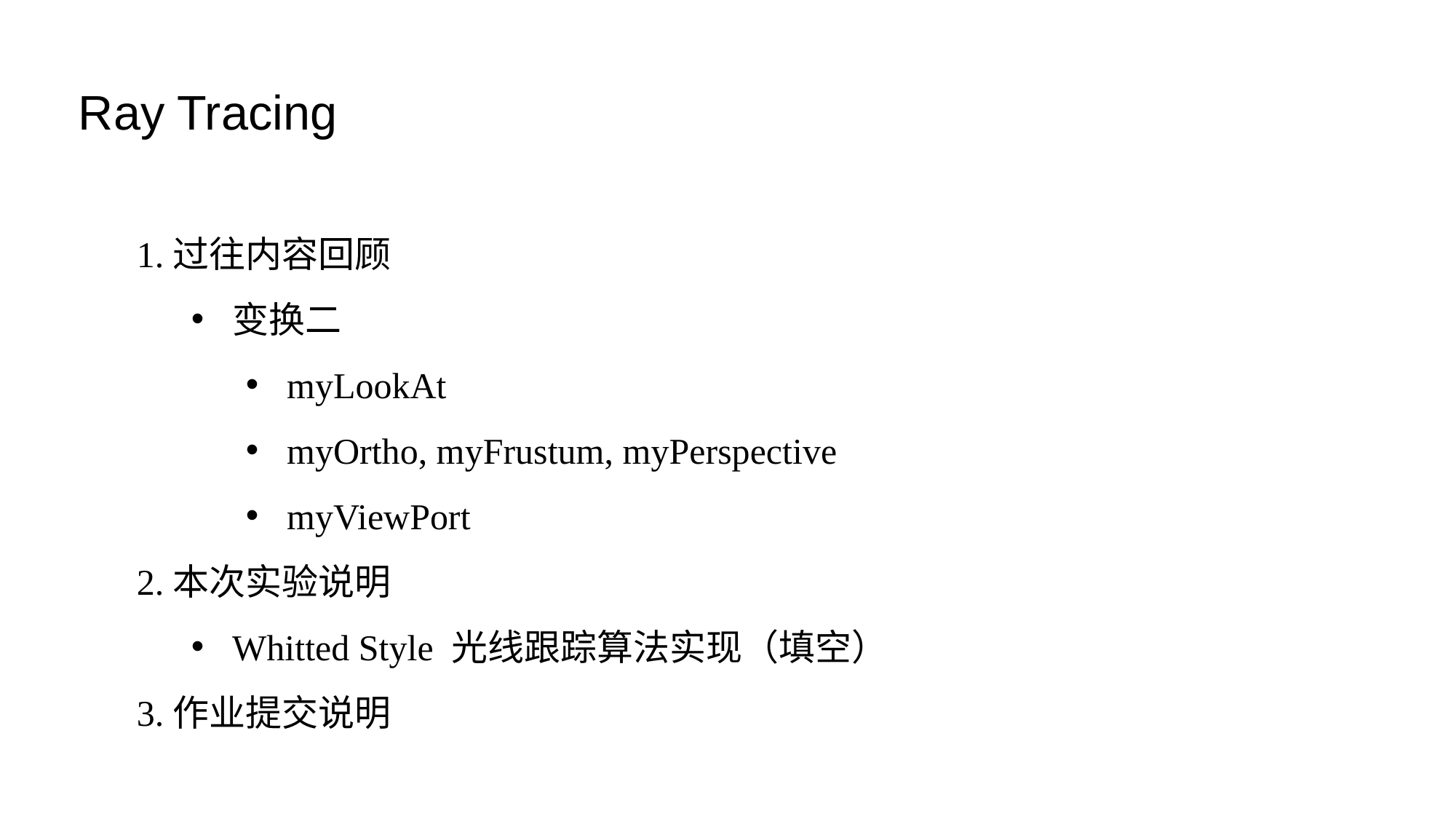

Ray Tracing
1.过往内容回顾
变换二
myLookAt
myOrtho, myFrustum, myPerspective
myViewPort
2.本次实验说明
Whitted Style 光线跟踪算法实现（填空）
3.作业提交说明